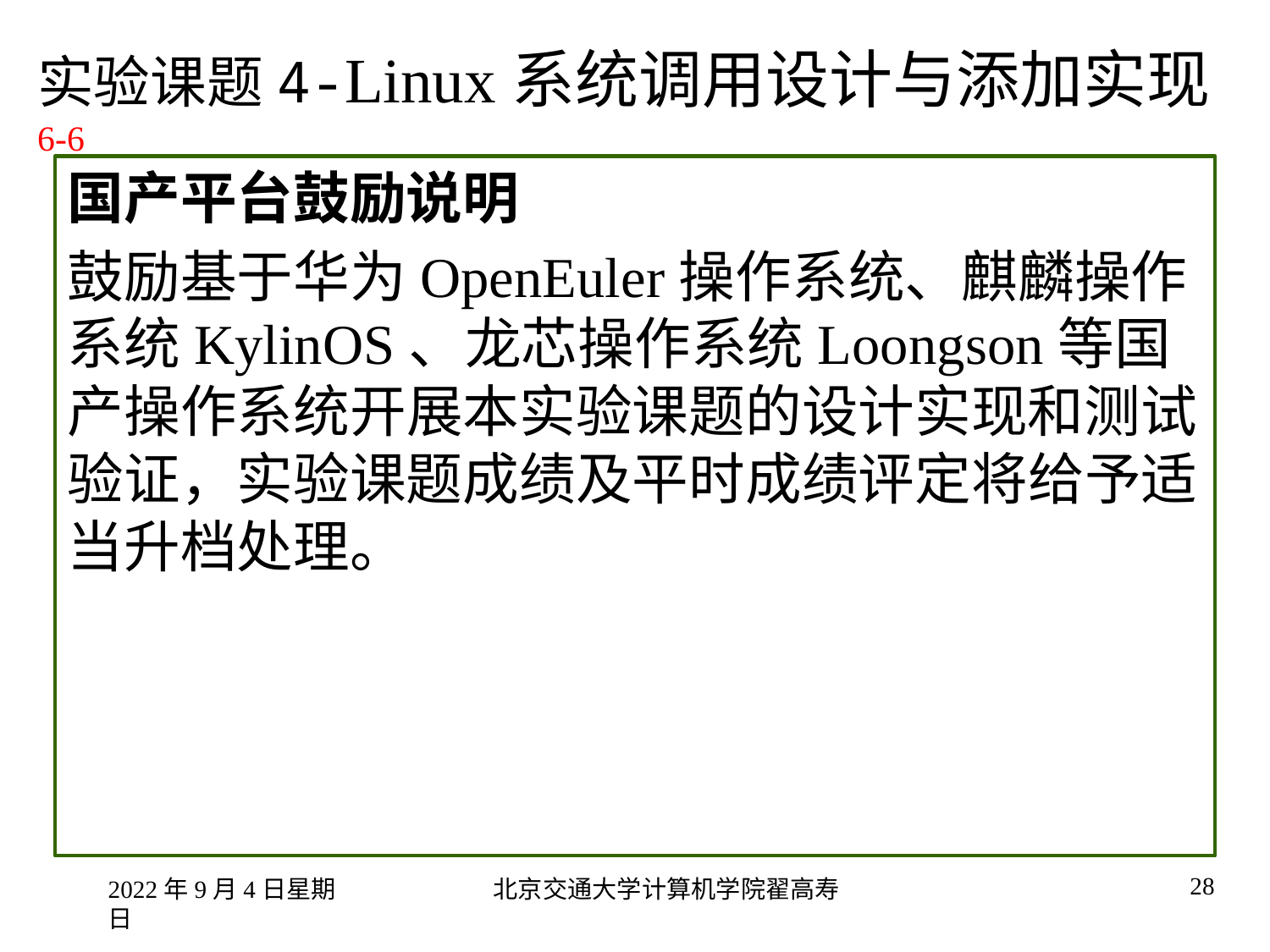

# 实验课题4-Linux系统调用设计与添加实现6-6
国产平台鼓励说明
鼓励基于华为OpenEuler操作系统、麒麟操作系统KylinOS、龙芯操作系统Loongson等国产操作系统开展本实验课题的设计实现和测试验证，实验课题成绩及平时成绩评定将给予适当升档处理。
2022年9月4日星期日
北京交通大学计算机学院翟高寿
28